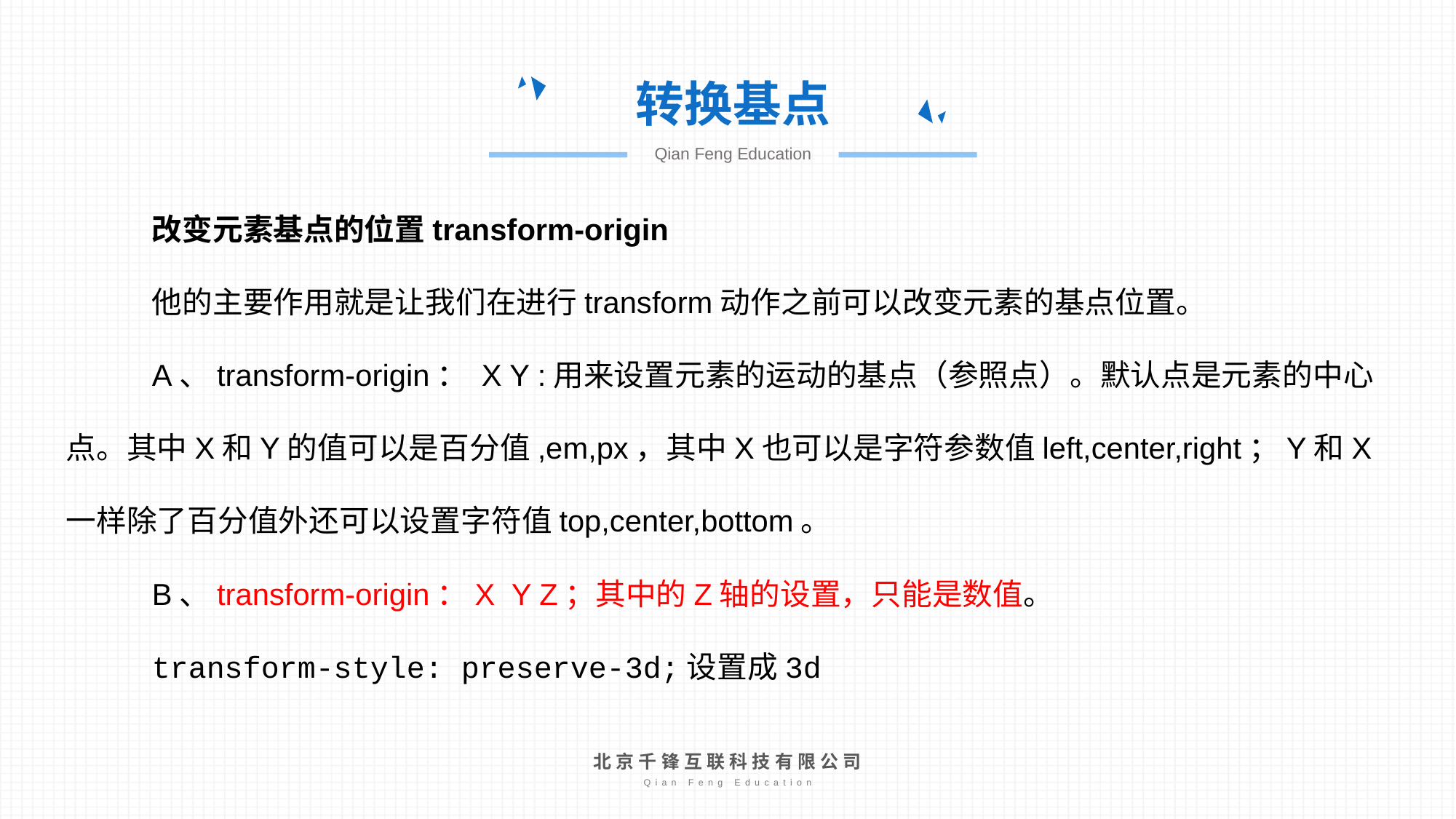

转换基点

Qian Feng Education

改变元素基点的位置transform-origin
他的主要作用就是让我们在进行transform动作之前可以改变元素的基点位置。
A、transform-origin： X Y :用来设置元素的运动的基点（参照点）。默认点是元素的中心点。其中X和Y的值可以是百分值,em,px，其中X也可以是字符参数值left,center,right；Y和X一样除了百分值外还可以设置字符值top,center,bottom。
B、transform-origin：X  Y Z；其中的Z轴的设置，只能是数值。
transform-style: preserve-3d;设置成3d
北京千锋互联科技有限公司
Qian Feng Education